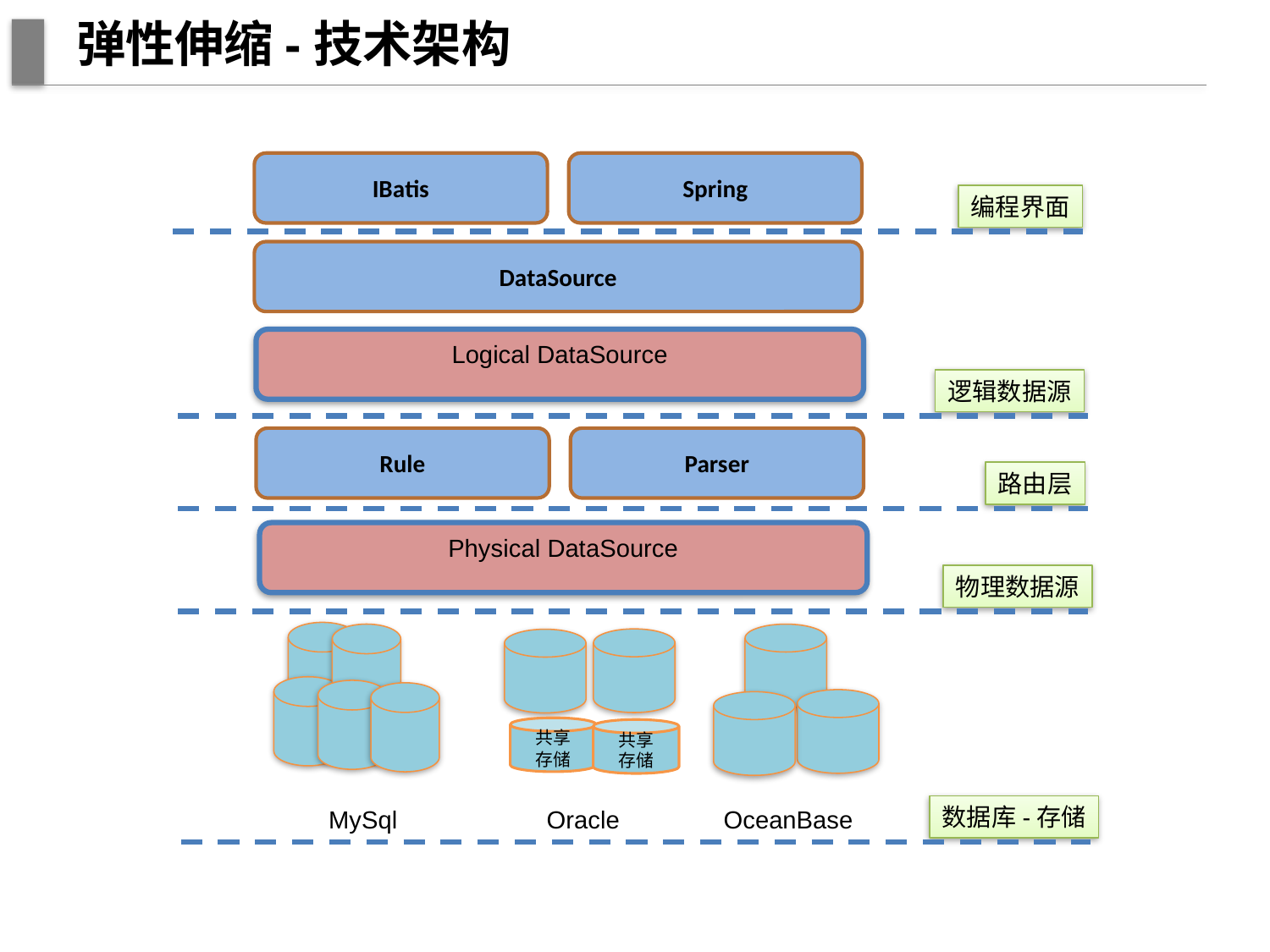

# 弹性伸缩-技术架构
IBatis
Spring
编程界面
DataSource
Logical DataSource
逻辑数据源
Rule
Parser
路由层
Physical DataSource
物理数据源

共享
存储
共享
存储
数据库-存储
MySql
Oracle
OceanBase